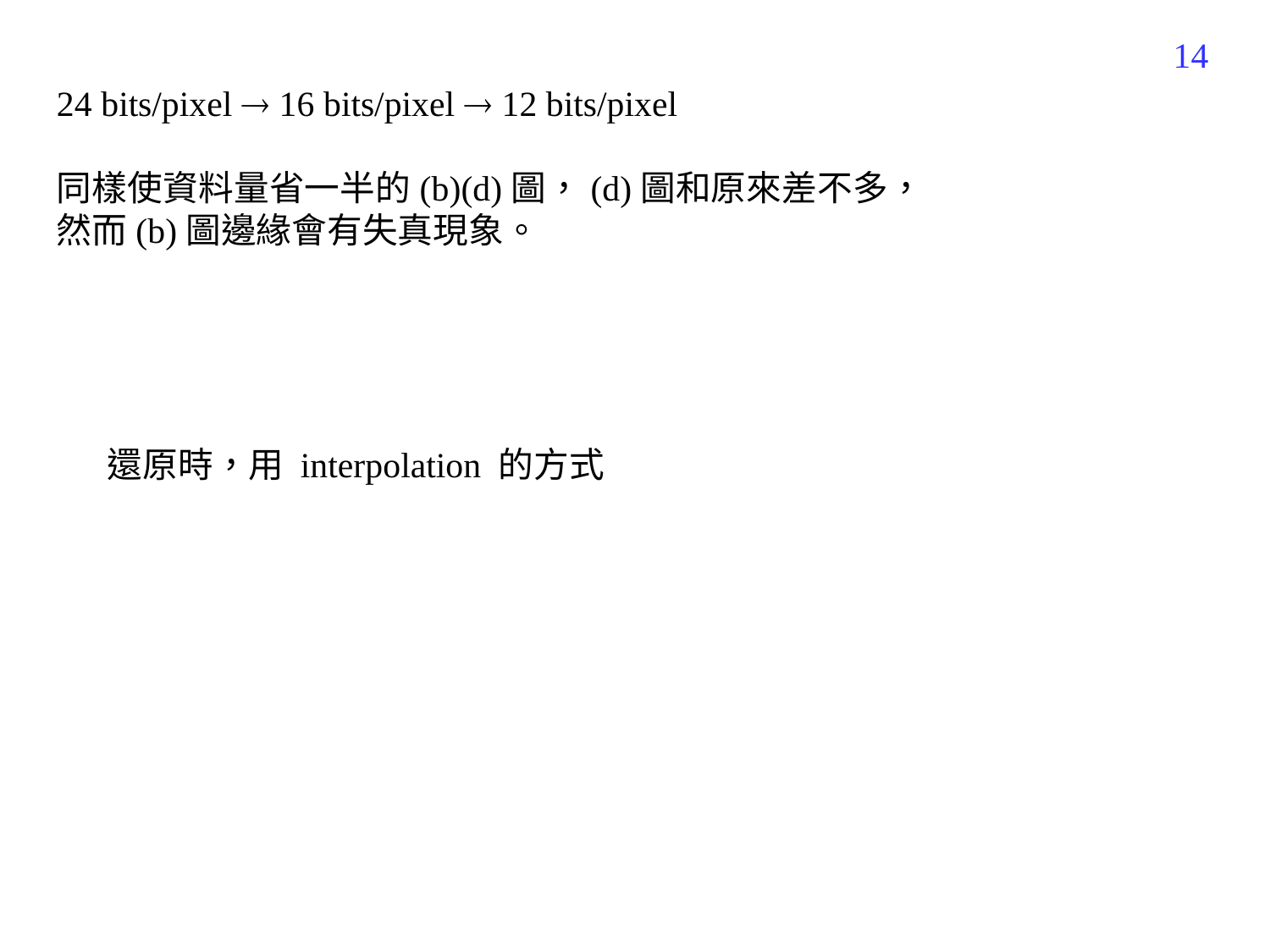

14
24 bits/pixel → 16 bits/pixel → 12 bits/pixel

同樣使資料量省一半的(b)(d)圖，(d)圖和原來差不多，
然而(b)圖邊緣會有失真現象。
還原時，用 interpolation 的方式